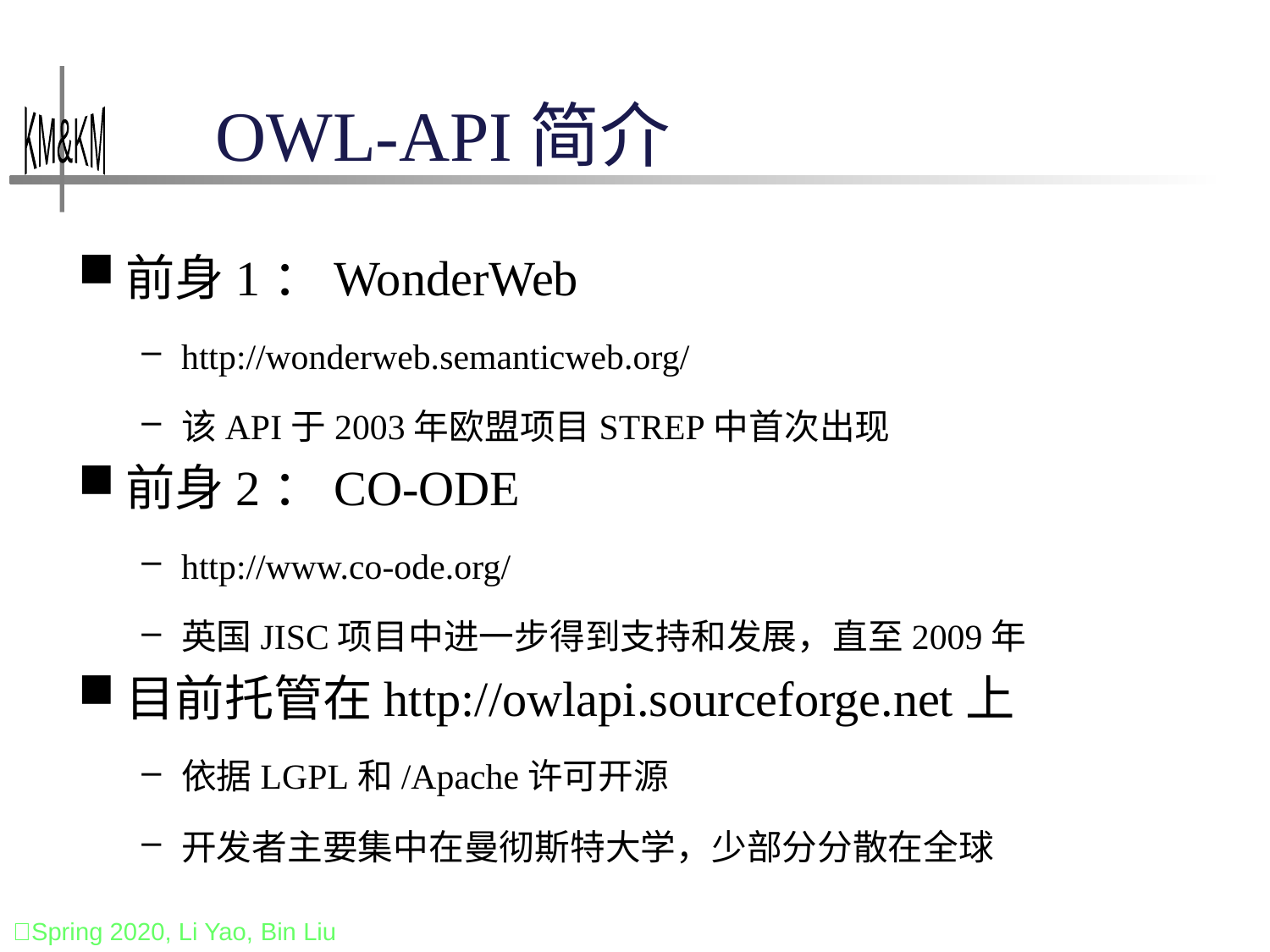

# OWL-API简介
前身1：WonderWeb
http://wonderweb.semanticweb.org/
该API于2003年欧盟项目STREP中首次出现
前身2：CO-ODE
http://www.co-ode.org/
英国JISC项目中进一步得到支持和发展，直至2009年
目前托管在http://owlapi.sourceforge.net上
依据LGPL和/Apache许可开源
开发者主要集中在曼彻斯特大学，少部分分散在全球